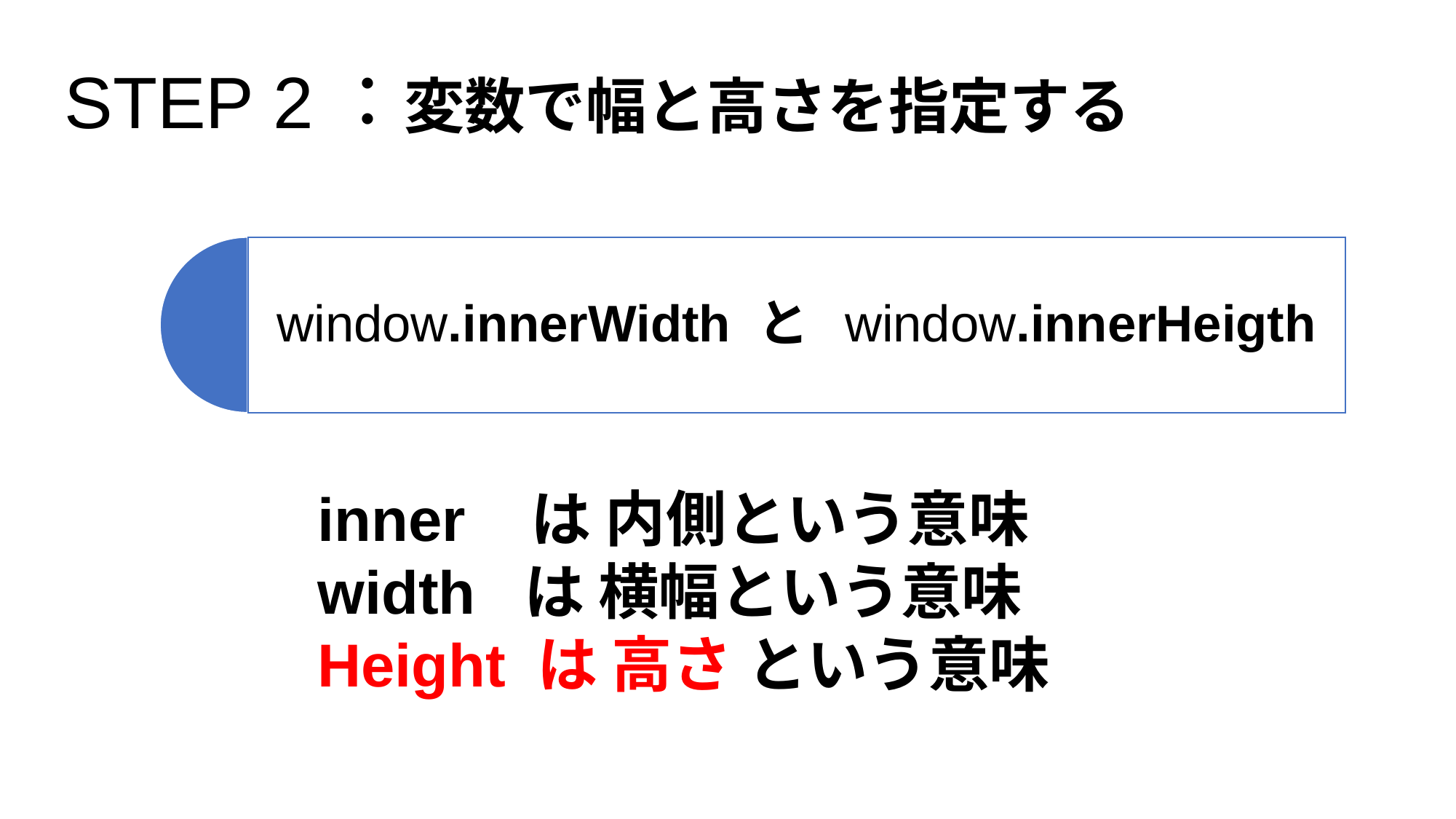

STEP 2：変数で幅と高さを指定する
window.innerWidth と  window.innerHeigth
inner   は 内側という意味
width  は 横幅という意味
Height は 高さ という意味